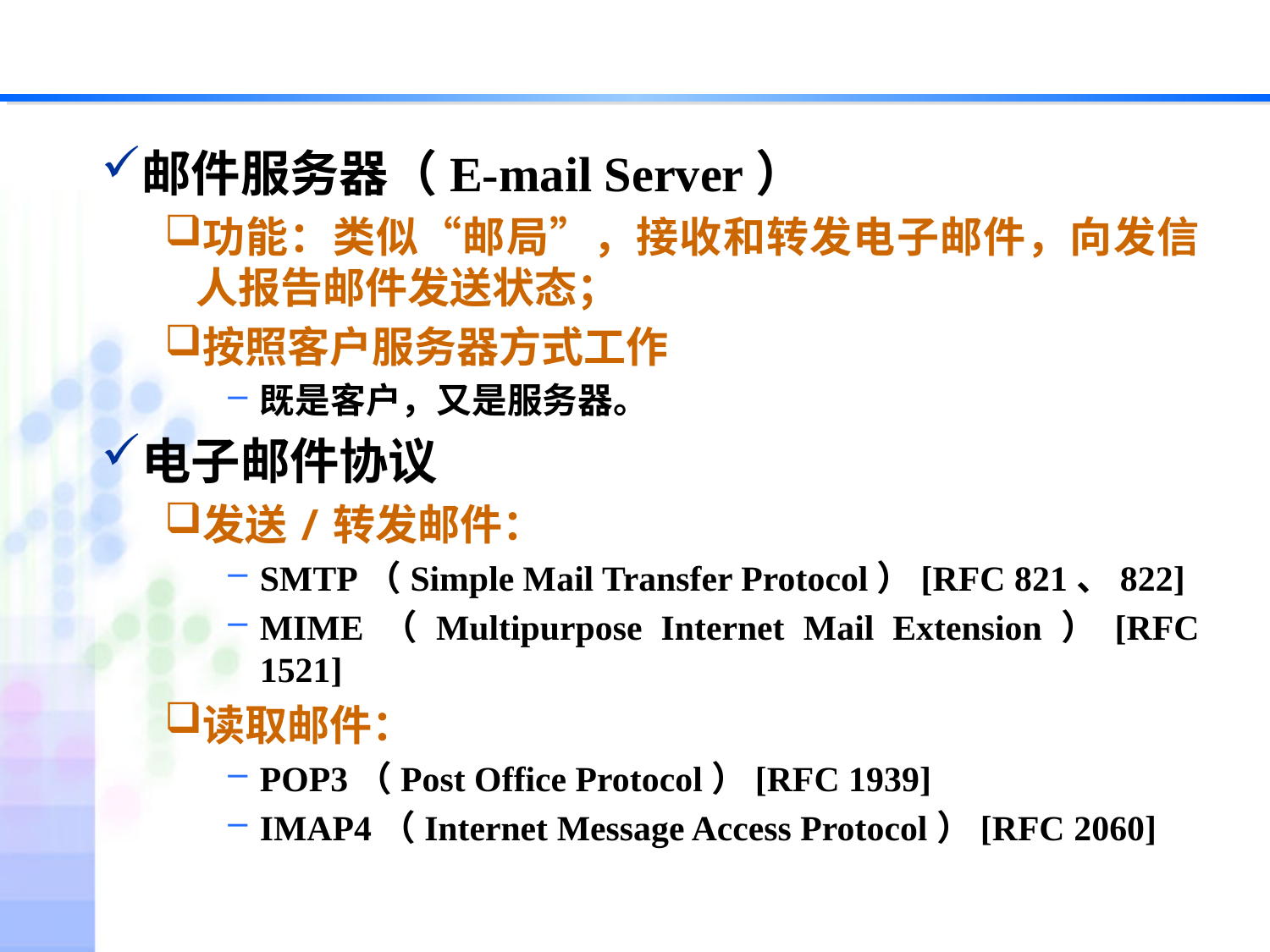

#
邮件服务器（E-mail Server）
功能：类似“邮局”，接收和转发电子邮件，向发信人报告邮件发送状态；
按照客户服务器方式工作
既是客户，又是服务器。
电子邮件协议
发送/转发邮件：
SMTP（Simple Mail Transfer Protocol）[RFC 821、822]
MIME（Multipurpose Internet Mail Extension）[RFC 1521]
读取邮件：
POP3（Post Office Protocol）[RFC 1939]
IMAP4（Internet Message Access Protocol）[RFC 2060]